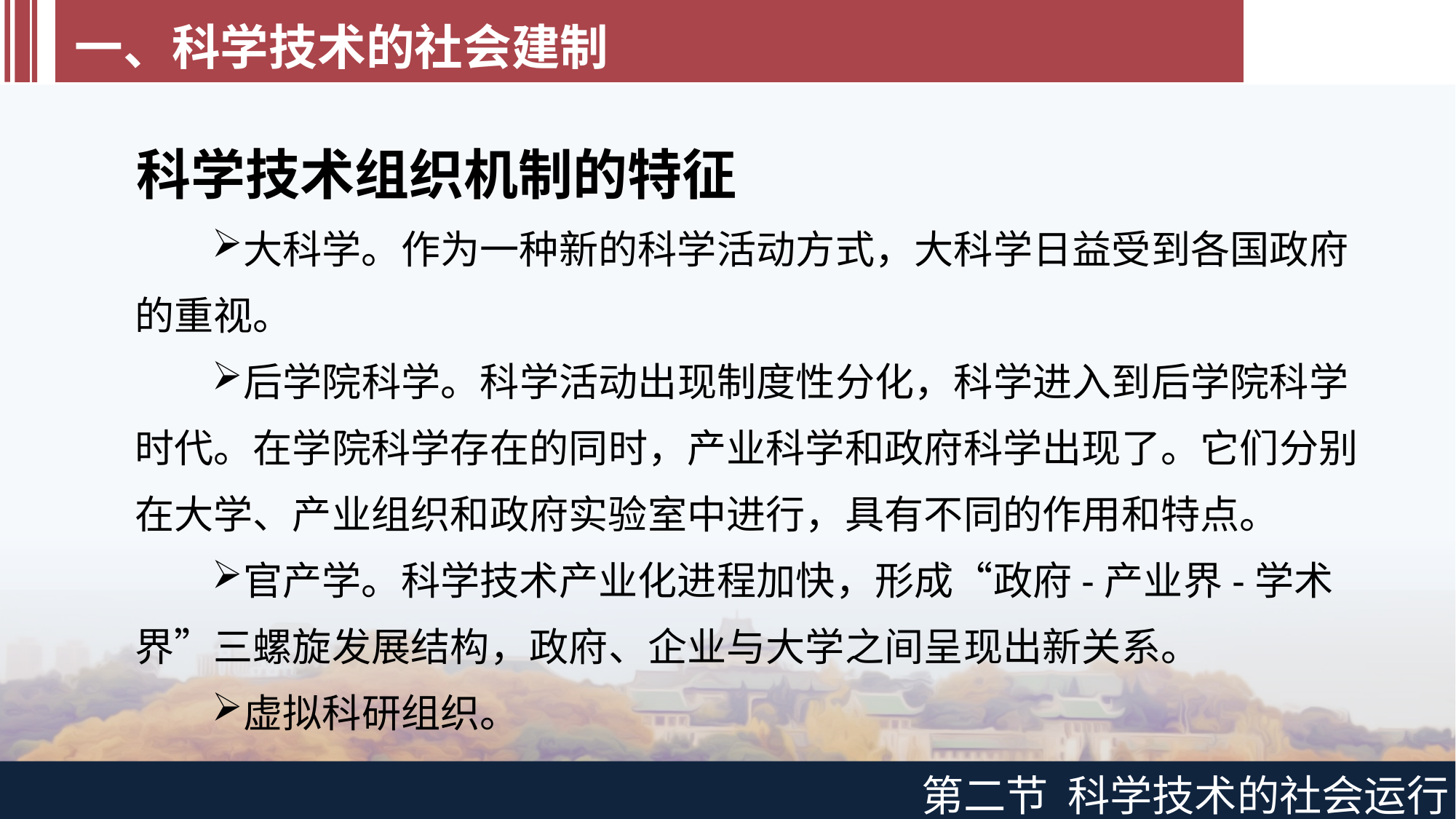

一、科学技术的社会建制
科学技术组织机制的特征
大科学。作为一种新的科学活动方式，大科学日益受到各国政府的重视。
后学院科学。科学活动出现制度性分化，科学进入到后学院科学时代。在学院科学存在的同时，产业科学和政府科学出现了。它们分别在大学、产业组织和政府实验室中进行，具有不同的作用和特点。
官产学。科学技术产业化进程加快，形成“政府-产业界-学术界”三螺旋发展结构，政府、企业与大学之间呈现出新关系。
虚拟科研组织。
第二节  科学技术的社会运行